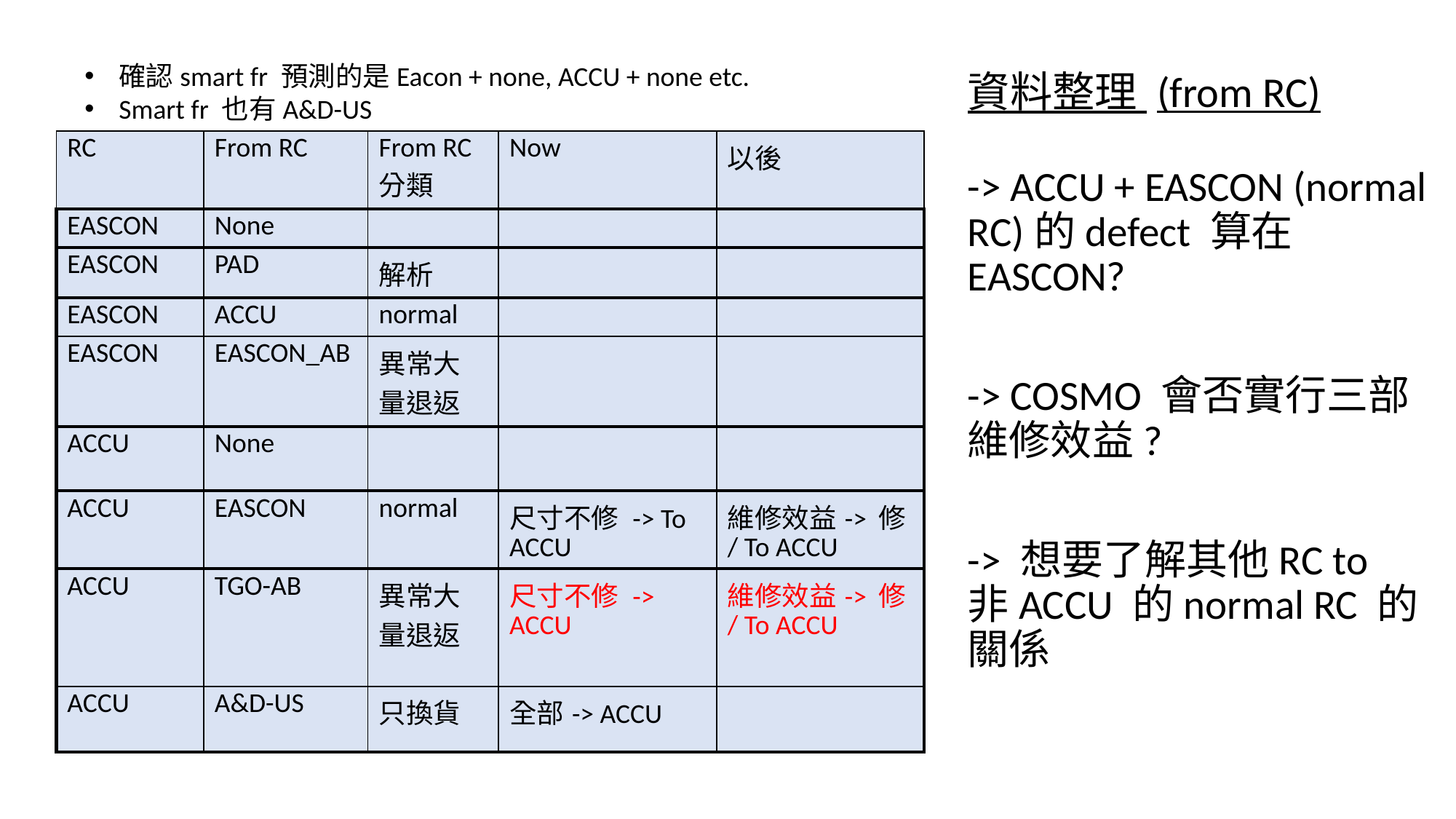

確認smart fr 預測的是Eacon + none, ACCU + none etc.
Smart fr 也有A&D-US
資料整理 (from RC)
| RC | From RC | From RC分類 | Now | 以後 |
| --- | --- | --- | --- | --- |
| EASCON | None |  |  |  |
| EASCON | PAD | 解析 |  |  |
| EASCON | ACCU | normal |  |  |
| EASCON | EASCON\_AB | 異常大量退返 |  |  |
| ACCU | None |  |  |  |
| ACCU | EASCON | normal | 尺寸不修 -> To ACCU | 維修效益-> 修/ To ACCU |
| ACCU | TGO-AB | 異常大量退返 | 尺寸不修 -> ACCU | 維修效益-> 修/ To ACCU |
| ACCU | A&D-US | 只換貨 | 全部-> ACCU |  |
-> ACCU + EASCON (normal RC)的defect 算在EASCON?

-> COSMO 會否實行三部維修效益?

-> 想要了解其他RC to 非ACCU 的normal RC 的關係